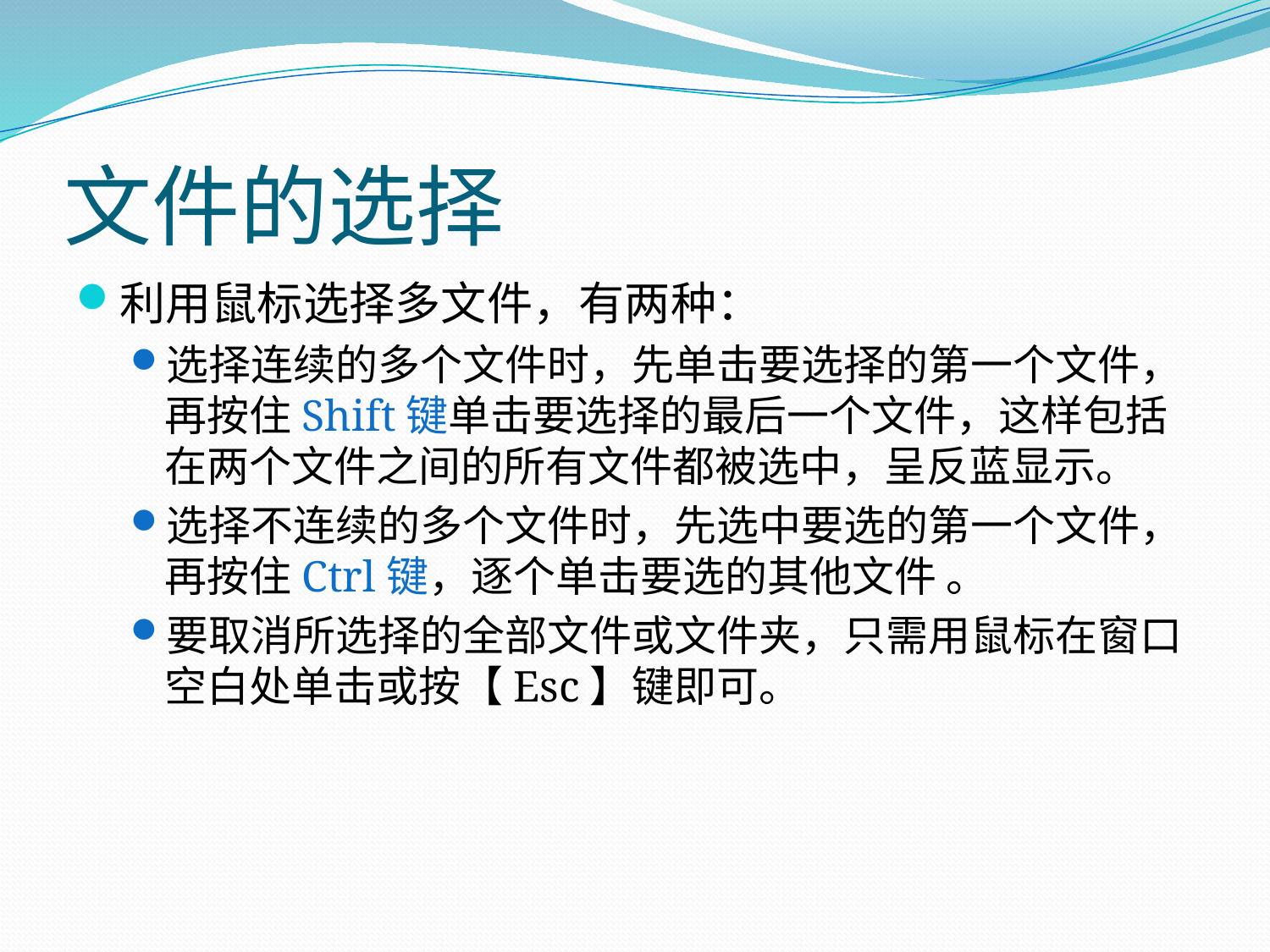

# 文件的选择
利用鼠标选择多文件，有两种：
选择连续的多个文件时，先单击要选择的第一个文件，再按住Shift键单击要选择的最后一个文件，这样包括在两个文件之间的所有文件都被选中，呈反蓝显示。
选择不连续的多个文件时，先选中要选的第一个文件，再按住Ctrl键，逐个单击要选的其他文件 。
要取消所选择的全部文件或文件夹，只需用鼠标在窗口空白处单击或按【Esc】键即可。